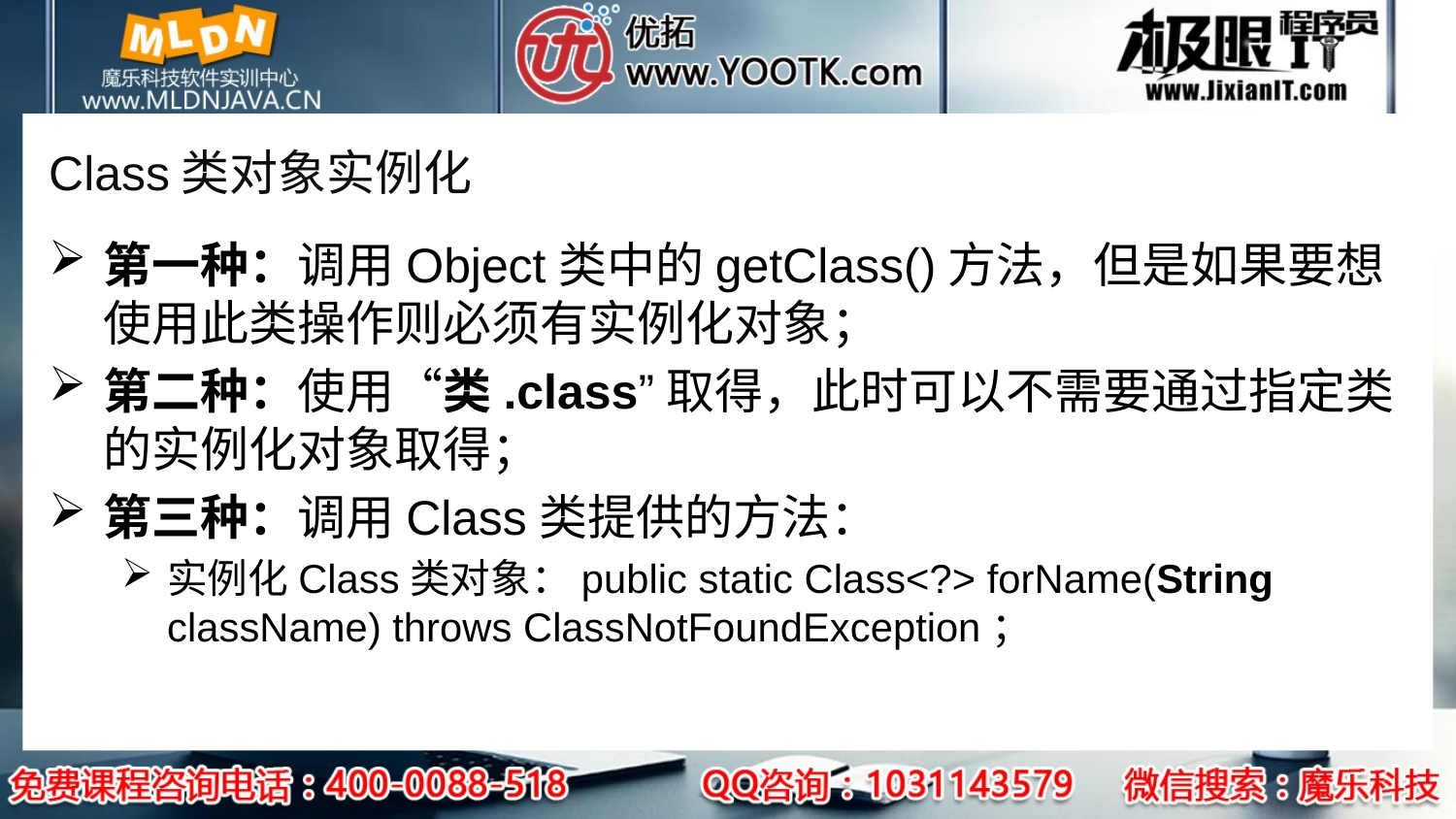

# Class类对象实例化
第一种：调用Object类中的getClass()方法，但是如果要想使用此类操作则必须有实例化对象；
第二种：使用“类.class”取得，此时可以不需要通过指定类的实例化对象取得；
第三种：调用Class类提供的方法：
实例化Class类对象：public static Class<?> forName(String className) throws ClassNotFoundException；